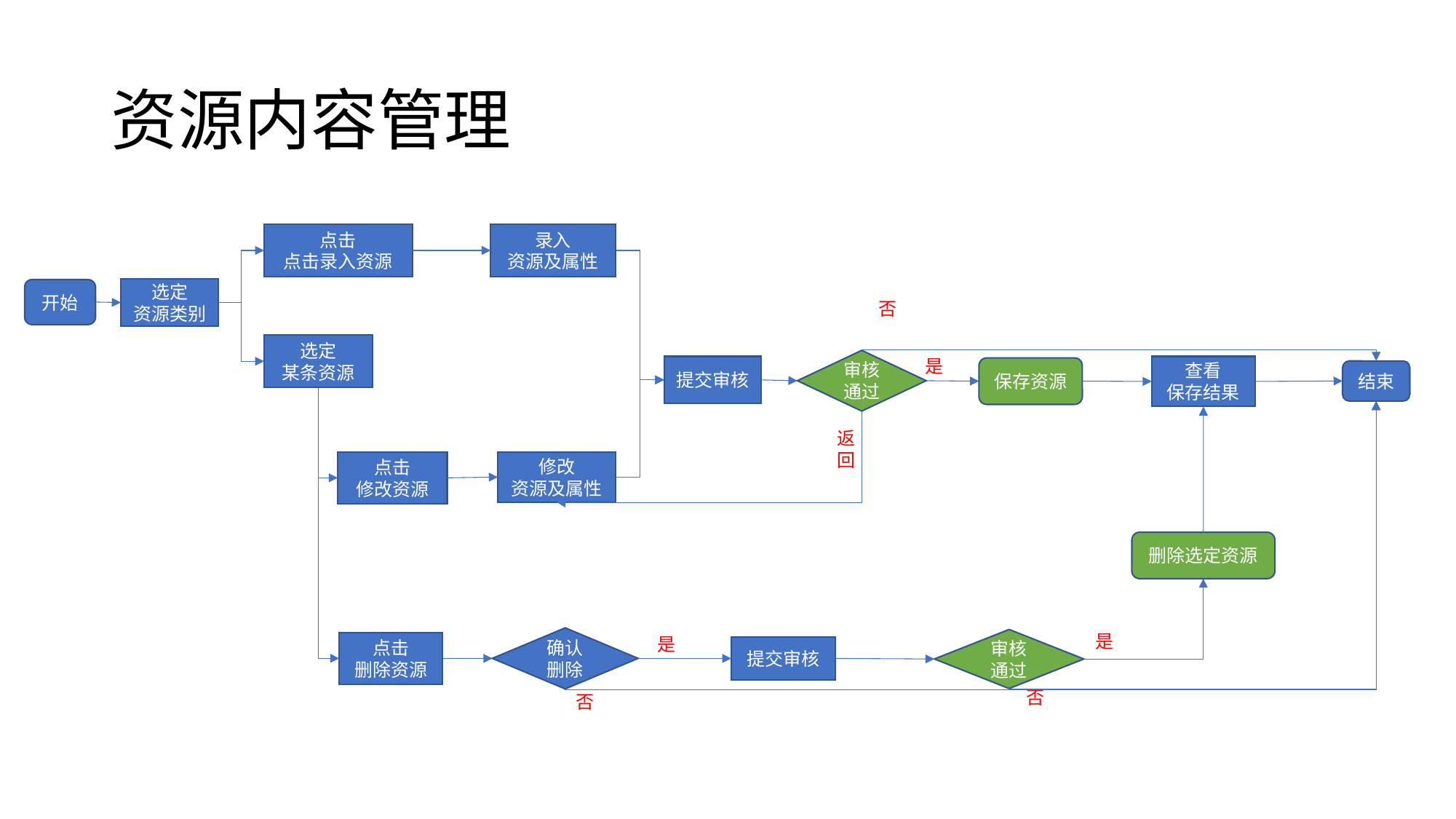

# 资源内容管理
点击
点击录入资源
录入
资源及属性
选定
资源类别
开始
否
选定
某条资源
是
审核通过
提交审核
查看
保存结果
保存资源
结束
返回
点击
修改资源
修改
资源及属性
删除选定资源
是
确认删除
是
审核通过
点击
删除资源
提交审核
否
否